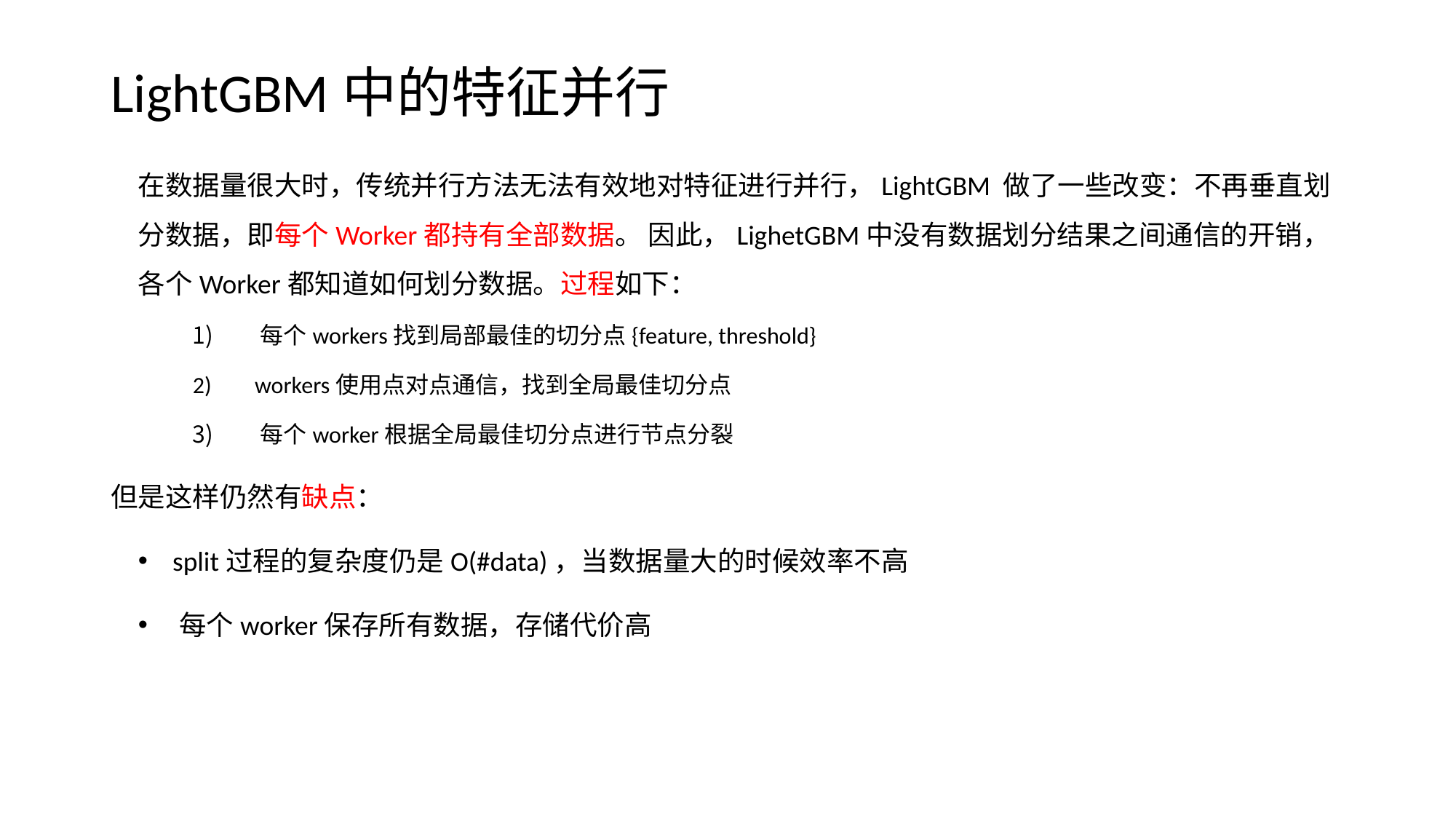

# LightGBM中的特征并行
在数据量很大时，传统并行方法无法有效地对特征进行并行，LightGBM 做了一些改变：不再垂直划分数据，即每个Worker都持有全部数据。 因此，LighetGBM中没有数据划分结果之间通信的开销，各个Worker都知道如何划分数据。过程如下：
    每个workers找到局部最佳的切分点{feature, threshold}
    workers使用点对点通信，找到全局最佳切分点
    每个worker根据全局最佳切分点进行节点分裂
但是这样仍然有缺点：
    split过程的复杂度仍是O(#data)，当数据量大的时候效率不高
    每个worker保存所有数据，存储代价高